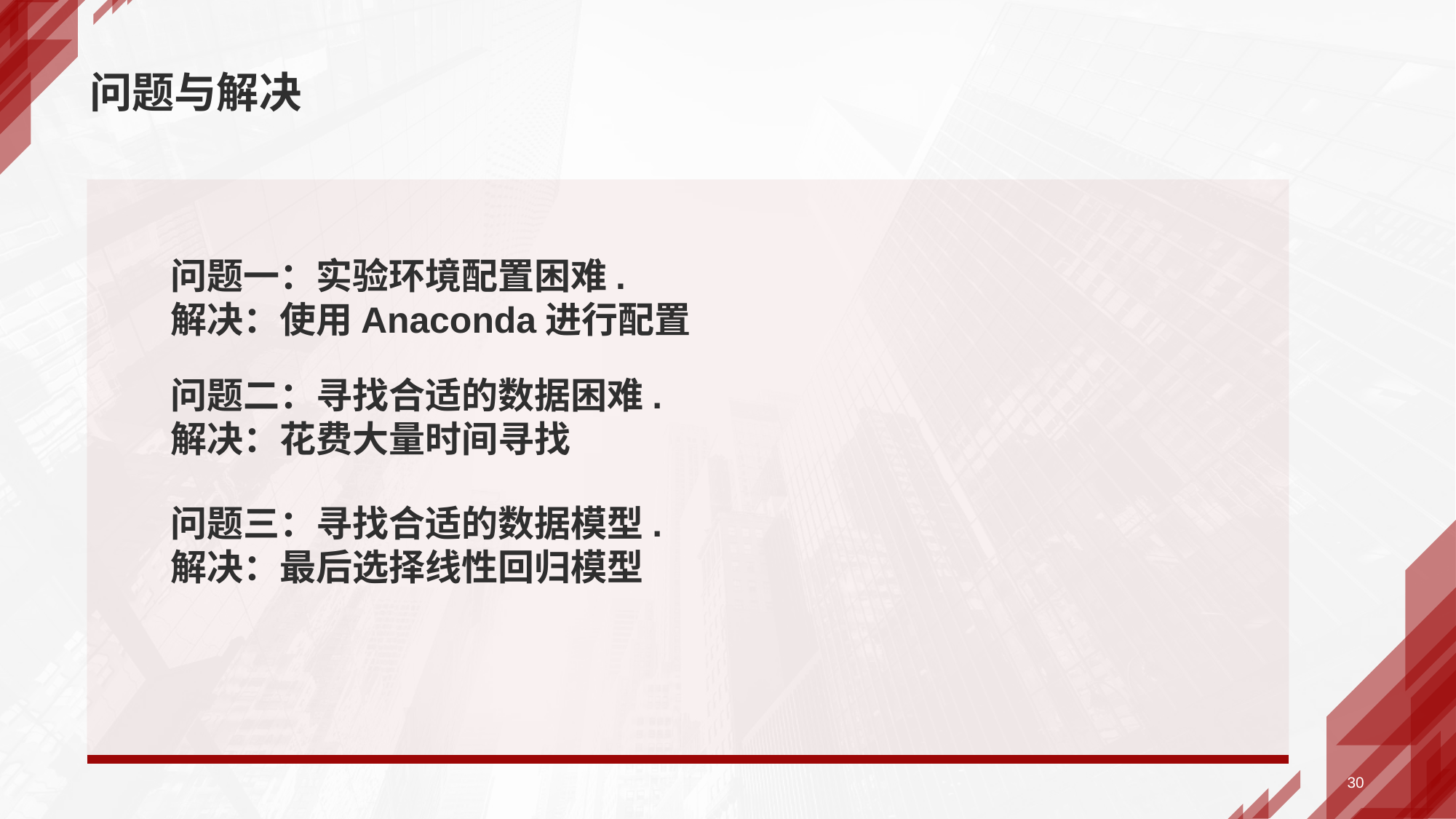

# 问题与解决

问题一：实验环境配置困难.
解决：使用Anaconda进行配置
问题二：寻找合适的数据困难.
解决：花费大量时间寻找
问题三：寻找合适的数据模型.
解决：最后选择线性回归模型
30